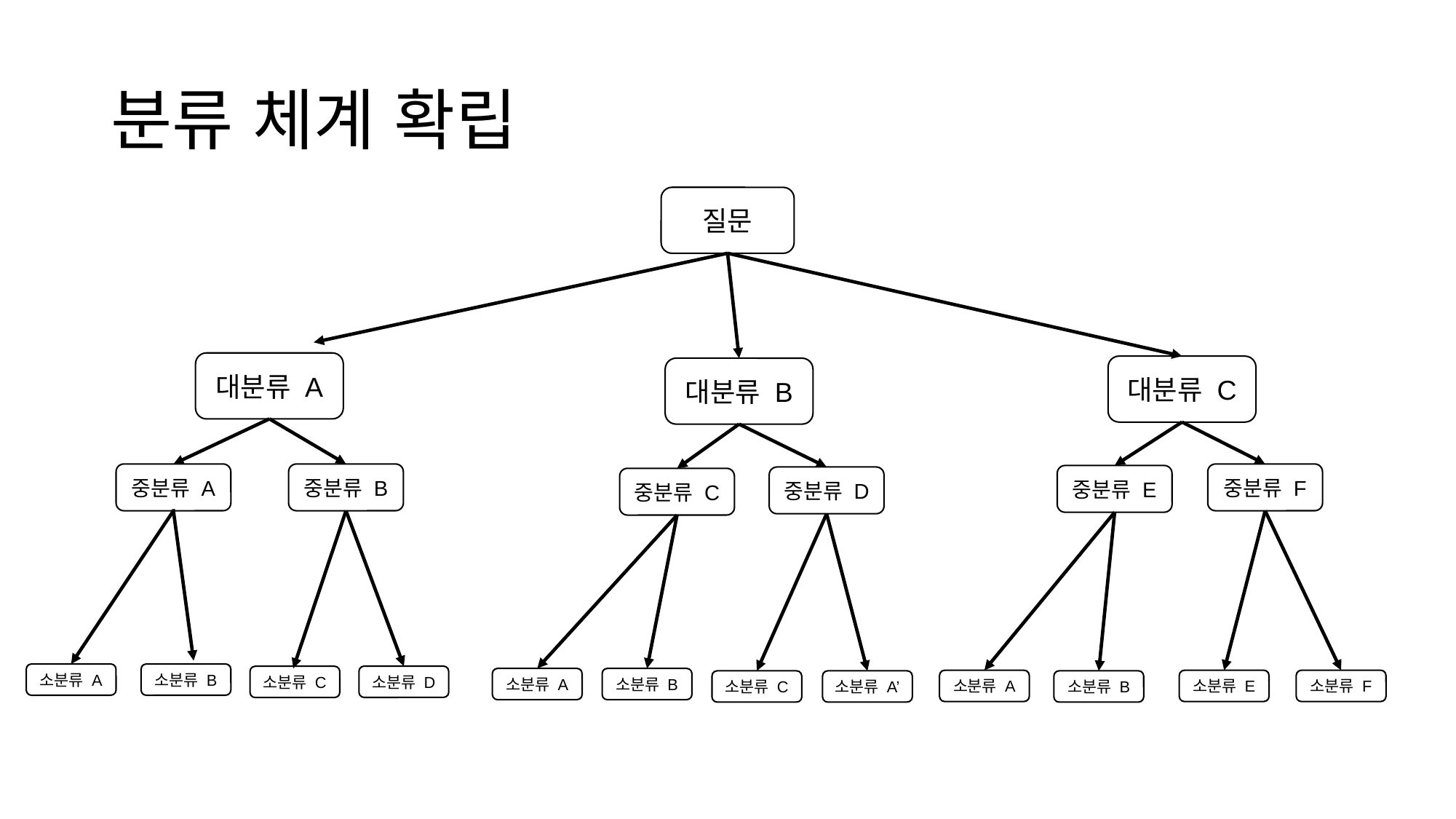

# 분류 체계 확립
질문
대분류 A
대분류 C
대분류 B
중분류 A
중분류 B
중분류 F
중분류 E
중분류 D
중분류 C
소분류 A
소분류 B
소분류 D
소분류 C
소분류 A
소분류 B
소분류 E
소분류 F
소분류 A
소분류 B
소분류 A’
소분류 C